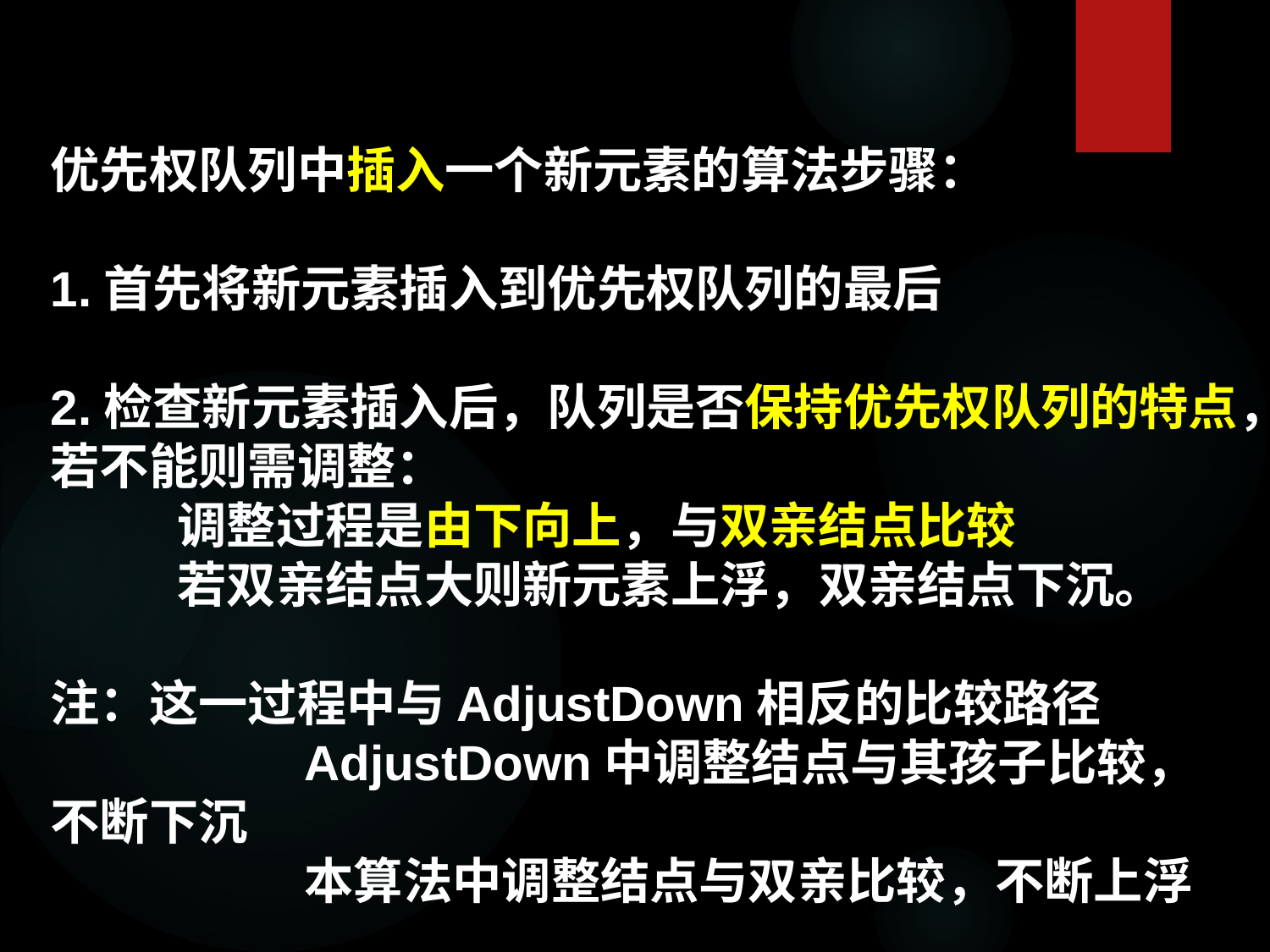

优先权队列中插入一个新元素的算法步骤：
1.首先将新元素插入到优先权队列的最后
2.检查新元素插入后，队列是否保持优先权队列的特点，若不能则需调整：
	调整过程是由下向上，与双亲结点比较
	若双亲结点大则新元素上浮，双亲结点下沉。
注：这一过程中与AdjustDown相反的比较路径
		AdjustDown中调整结点与其孩子比较，不断下沉
		本算法中调整结点与双亲比较，不断上浮